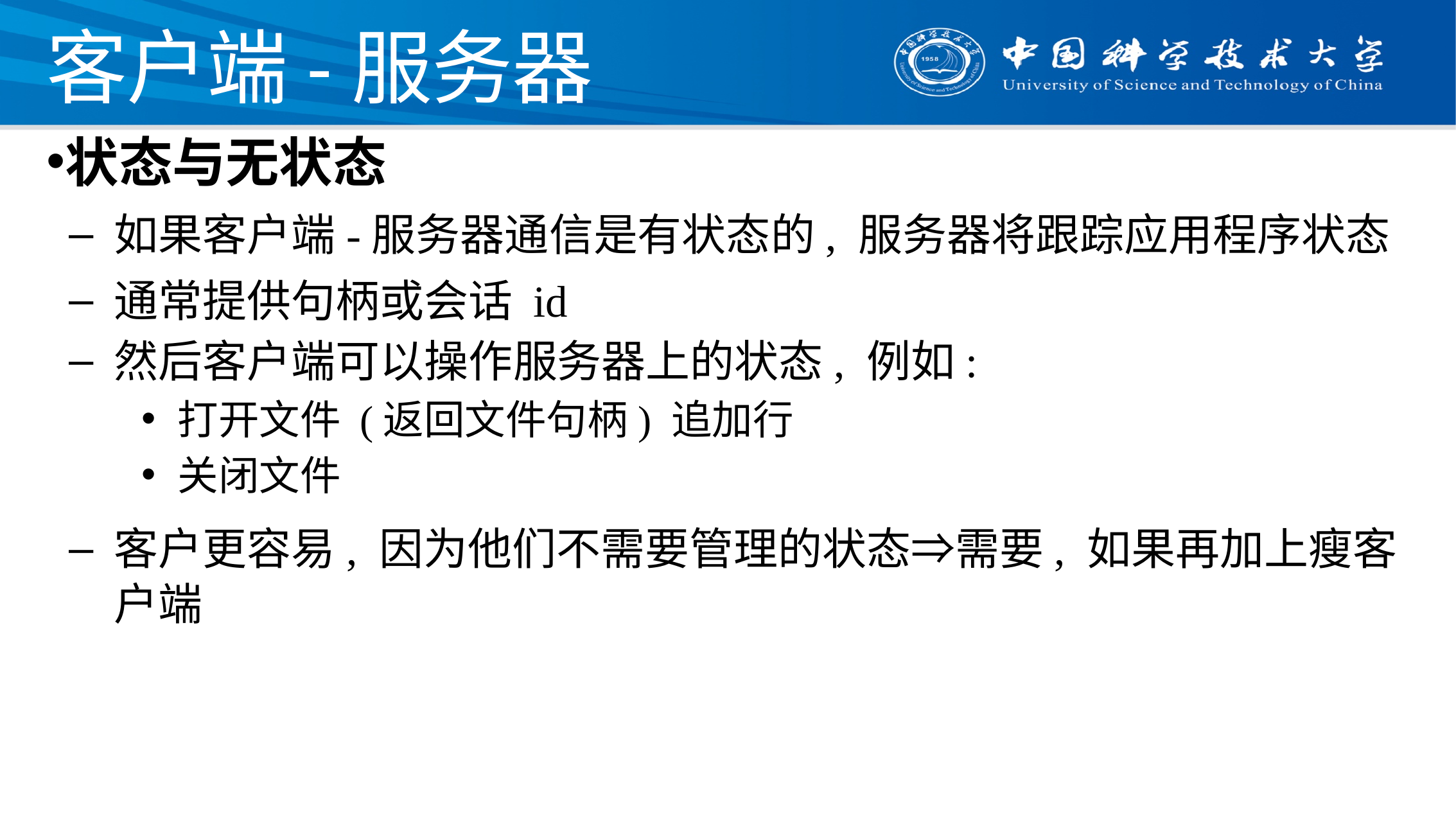

# 客户端-服务器
状态与无状态
如果客户端-服务器通信是有状态的, 服务器将跟踪应用程序状态
通常提供句柄或会话 id
然后客户端可以操作服务器上的状态, 例如:
打开文件 (返回文件句柄) 追加行
关闭文件
客户更容易, 因为他们不需要管理的状态⇒需要, 如果再加上瘦客户端
..    .    .
.    .   .
21 / 63